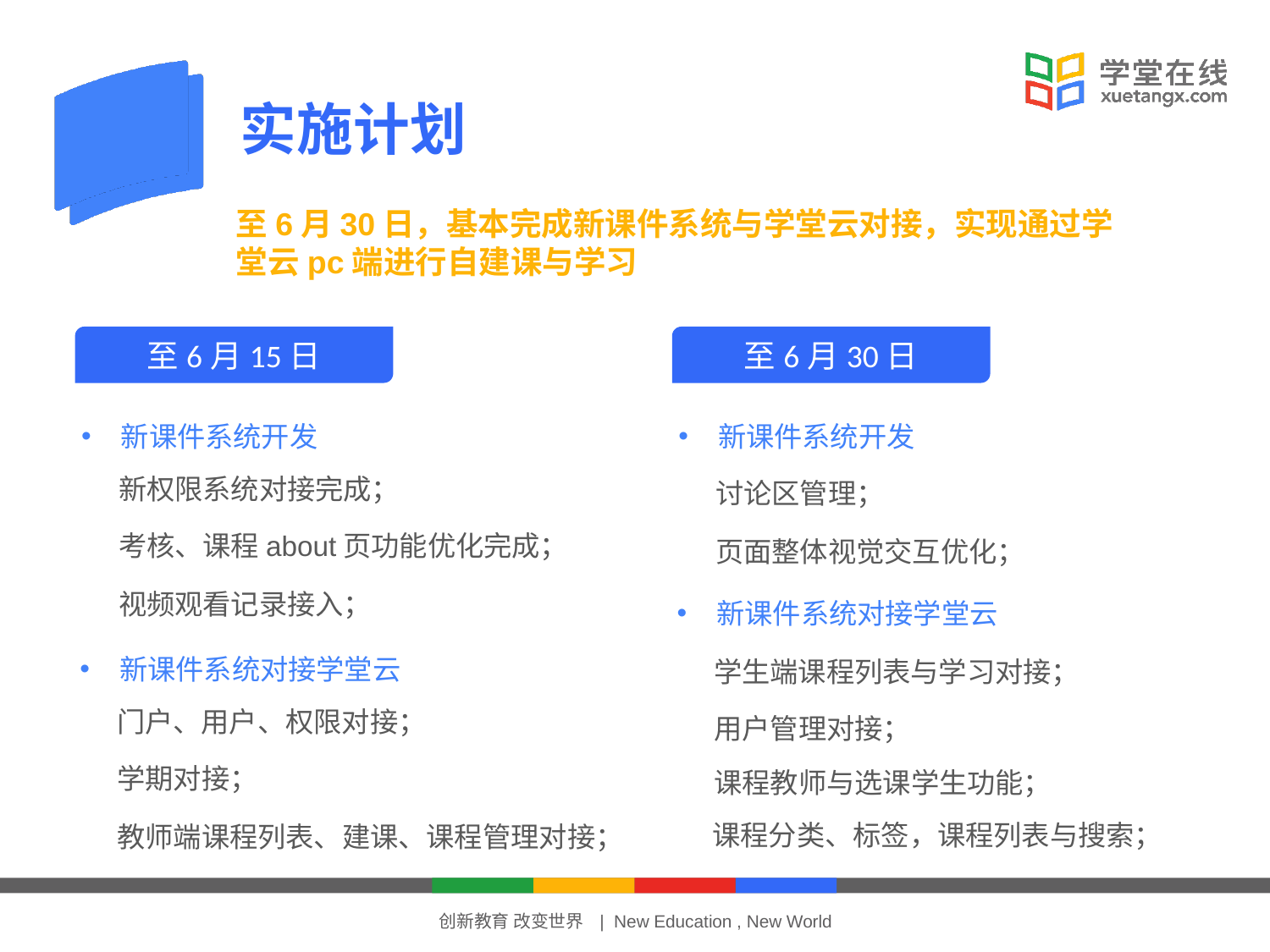

实施计划
至6月30日，基本完成新课件系统与学堂云对接，实现通过学堂云pc端进行自建课与学习
至6月15日
至6月30日
新课件系统开发
新课件系统开发
新权限系统对接完成；
讨论区管理；
考核、课程about页功能优化完成；
页面整体视觉交互优化；
视频观看记录接入；
新课件系统对接学堂云
新课件系统对接学堂云
学生端课程列表与学习对接；
门户、用户、权限对接；
用户管理对接；
学期对接；
课程教师与选课学生功能；
课程分类、标签，课程列表与搜索；
教师端课程列表、建课、课程管理对接；